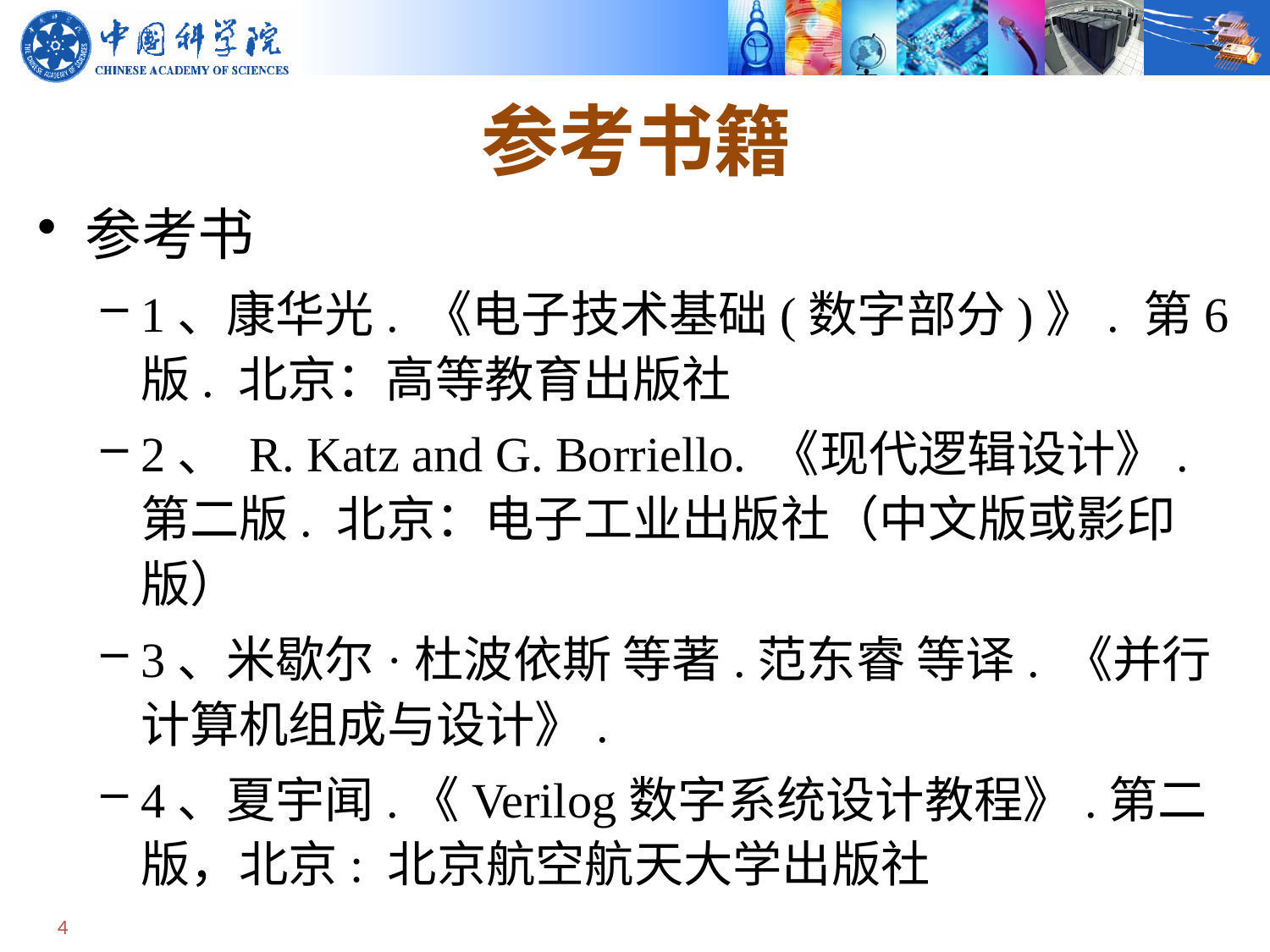

# 参考书籍
参考书
1、康华光. 《电子技术基础(数字部分)》. 第6版. 北京：高等教育出版社
2、 R. Katz and G. Borriello. 《现代逻辑设计》. 第二版. 北京：电子工业出版社（中文版或影印版）
3、米歇尔·杜波依斯 等著.范东睿 等译. 《并行计算机组成与设计》.
4、夏宇闻.《Verilog数字系统设计教程》.第二版，北京: 北京航空航天大学出版社